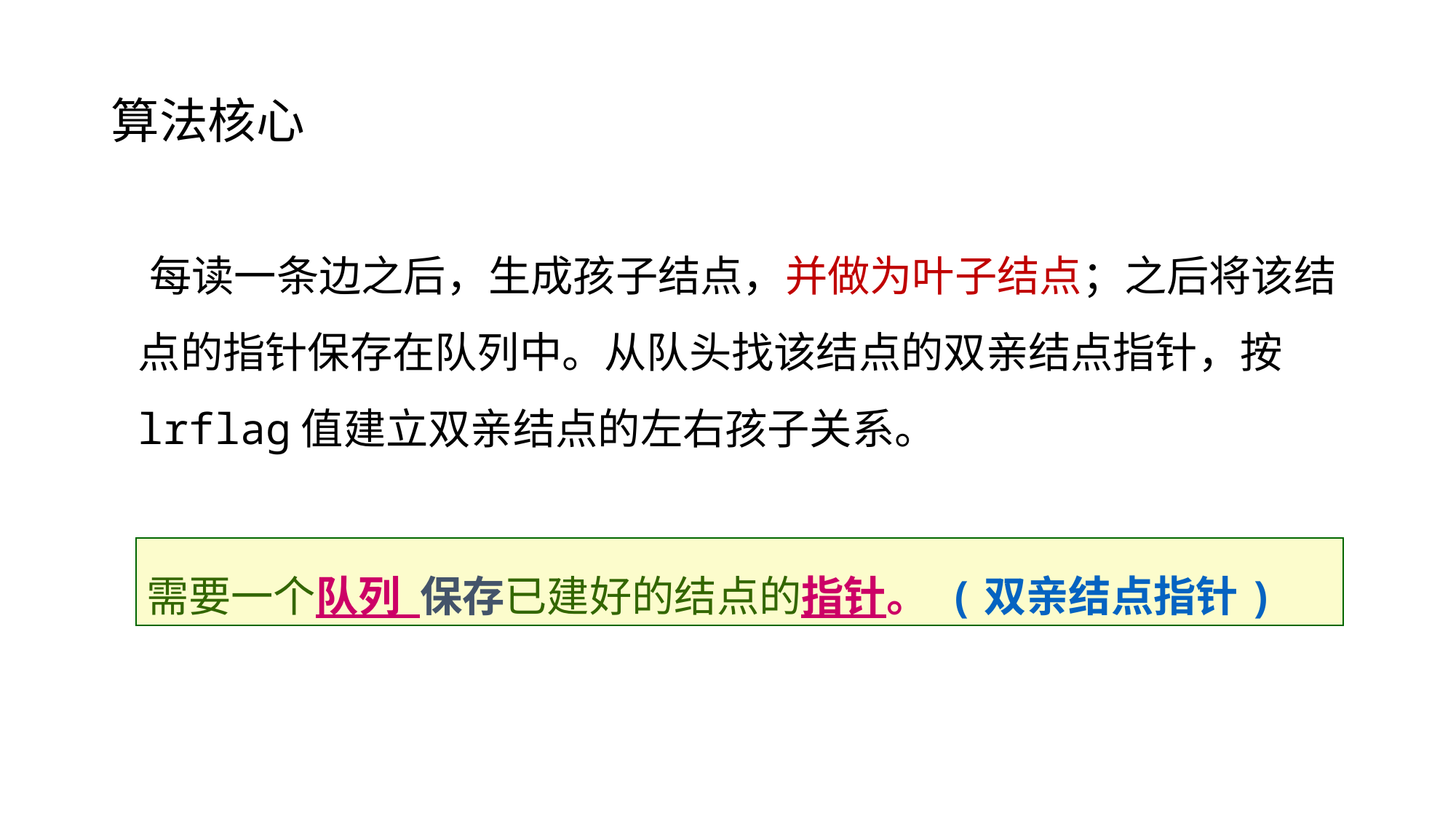

# 算法核心
   每读一条边之后，生成孩子结点，并做为叶子结点；之后将该结点的指针保存在队列中。从队头找该结点的双亲结点指针，按lrflag值建立双亲结点的左右孩子关系。

需要一个队列  保存已建好的结点的指针。 (双亲结点指针)